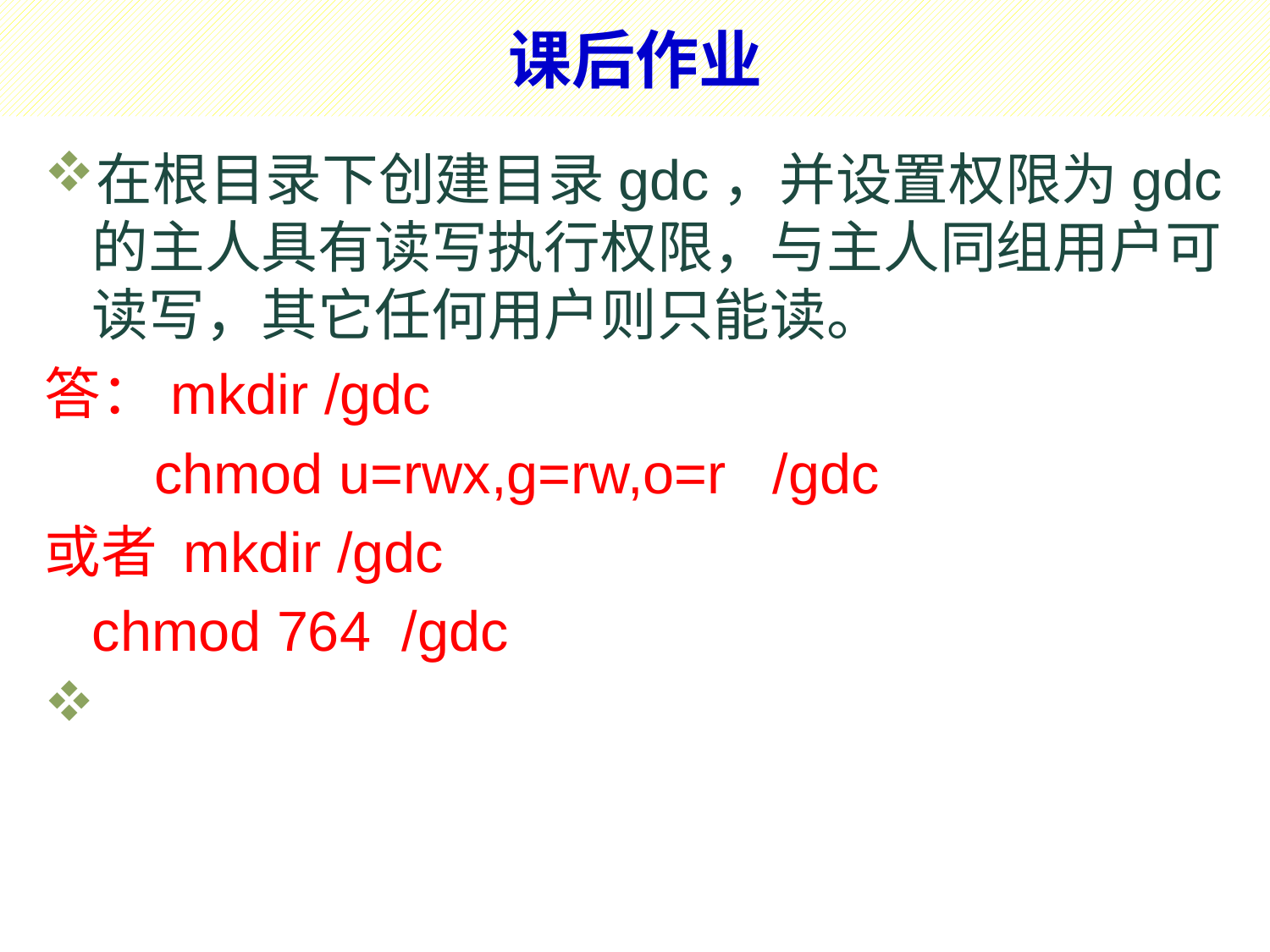

# 课后作业
在根目录下创建目录gdc，并设置权限为gdc的主人具有读写执行权限，与主人同组用户可读写，其它任何用户则只能读。
答：mkdir /gdc
       chmod u=rwx,g=rw,o=r   /gdc
或者 mkdir /gdc
	chmod 764  /gdc